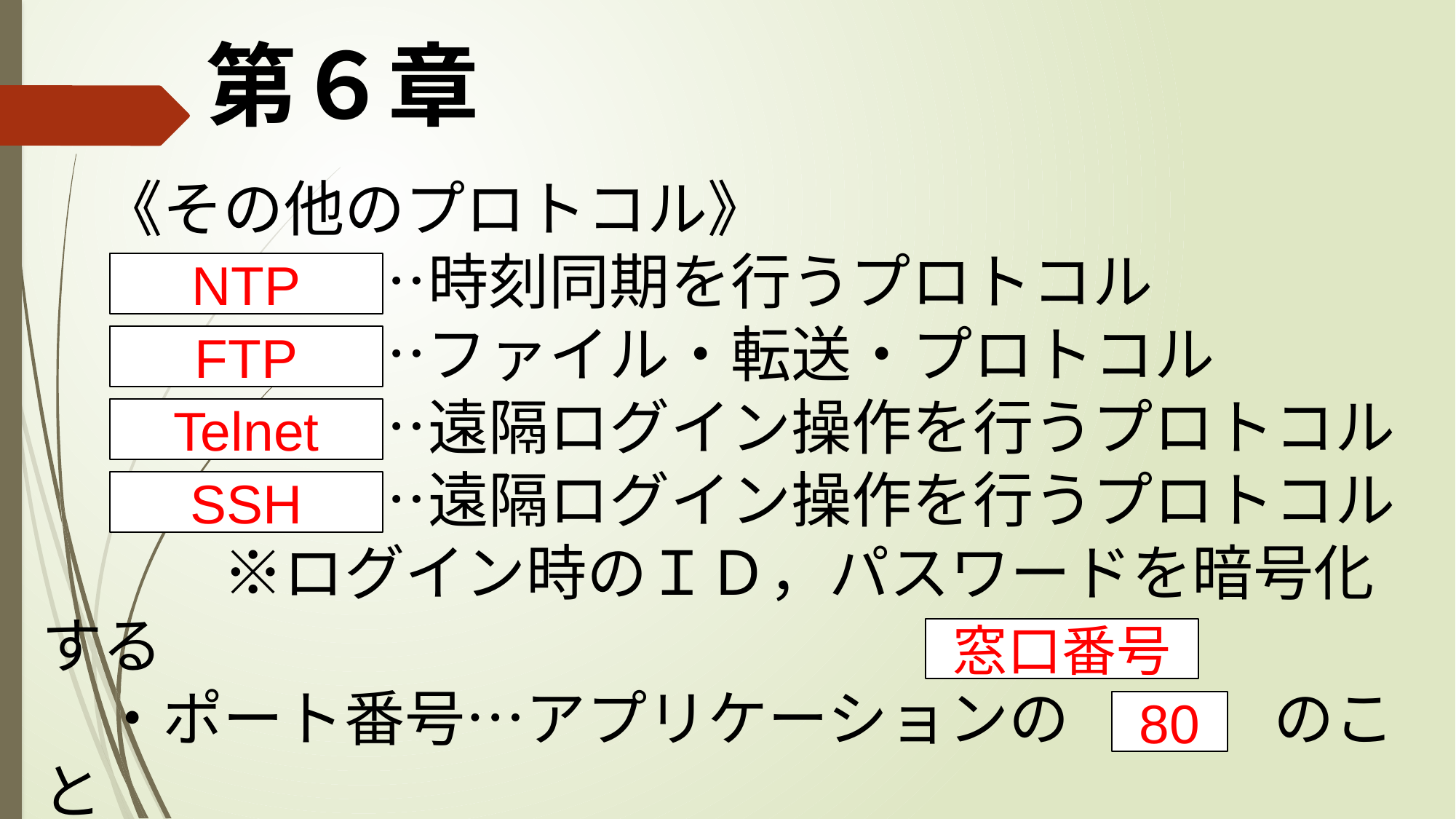

第６章
　《その他のプロトコル》
　・               …時刻同期を行うプロトコル
　・               …ファイル・転送・プロトコル
　・               …遠隔ログイン操作を行うプロトコル
　・               …遠隔ログイン操作を行うプロトコル
　　　※ログイン時のＩＤ，パスワードを暗号化する
　・ポート番号…アプリケーションの               のこと
　　　　　　　　　　⇒　ＨＴＴＰのポート番号＝
NTP
FTP
Telnet
SSH
窓口番号
80